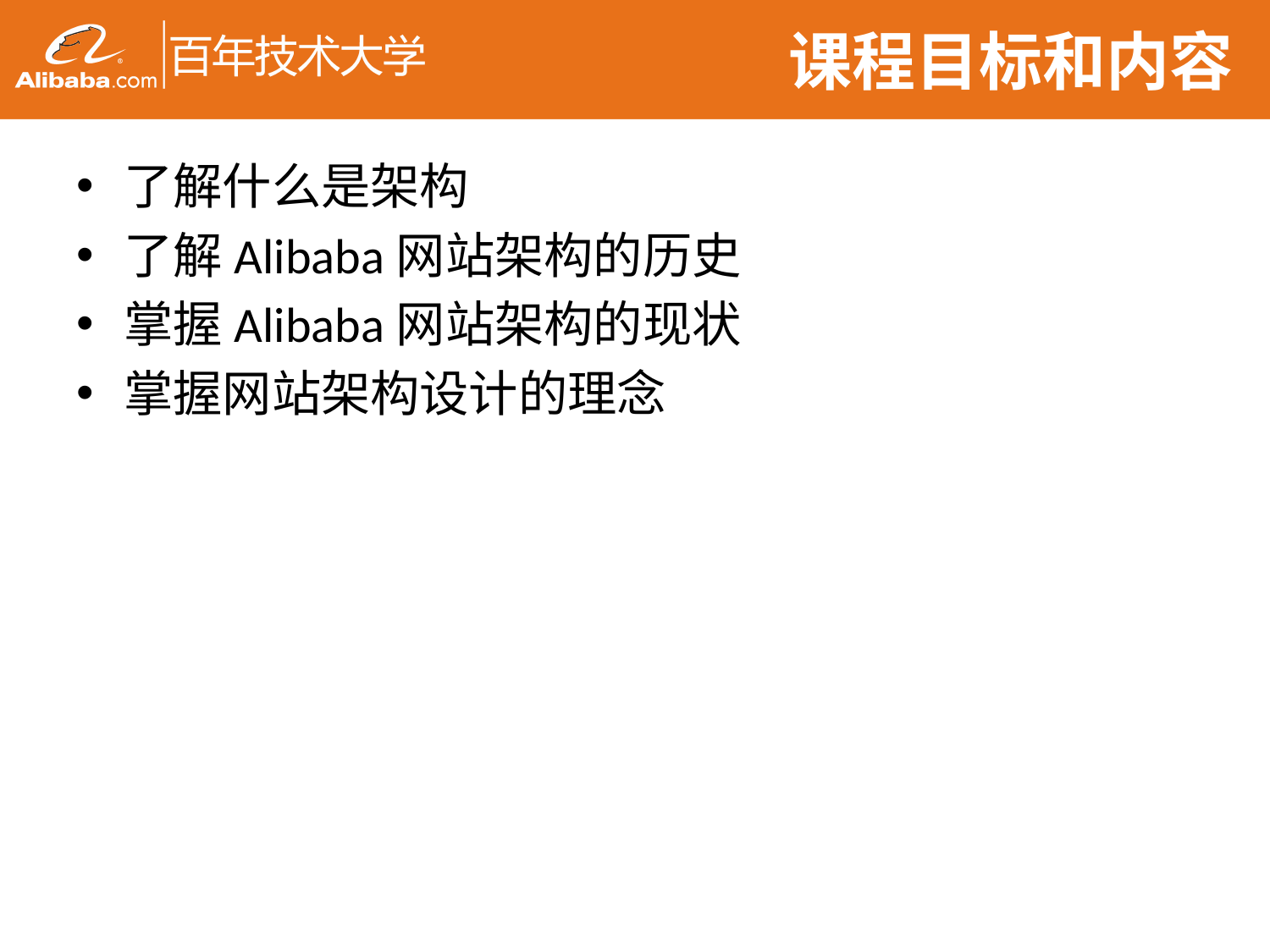

# 课程目标和内容
了解什么是架构
了解Alibaba网站架构的历史
掌握Alibaba网站架构的现状
掌握网站架构设计的理念